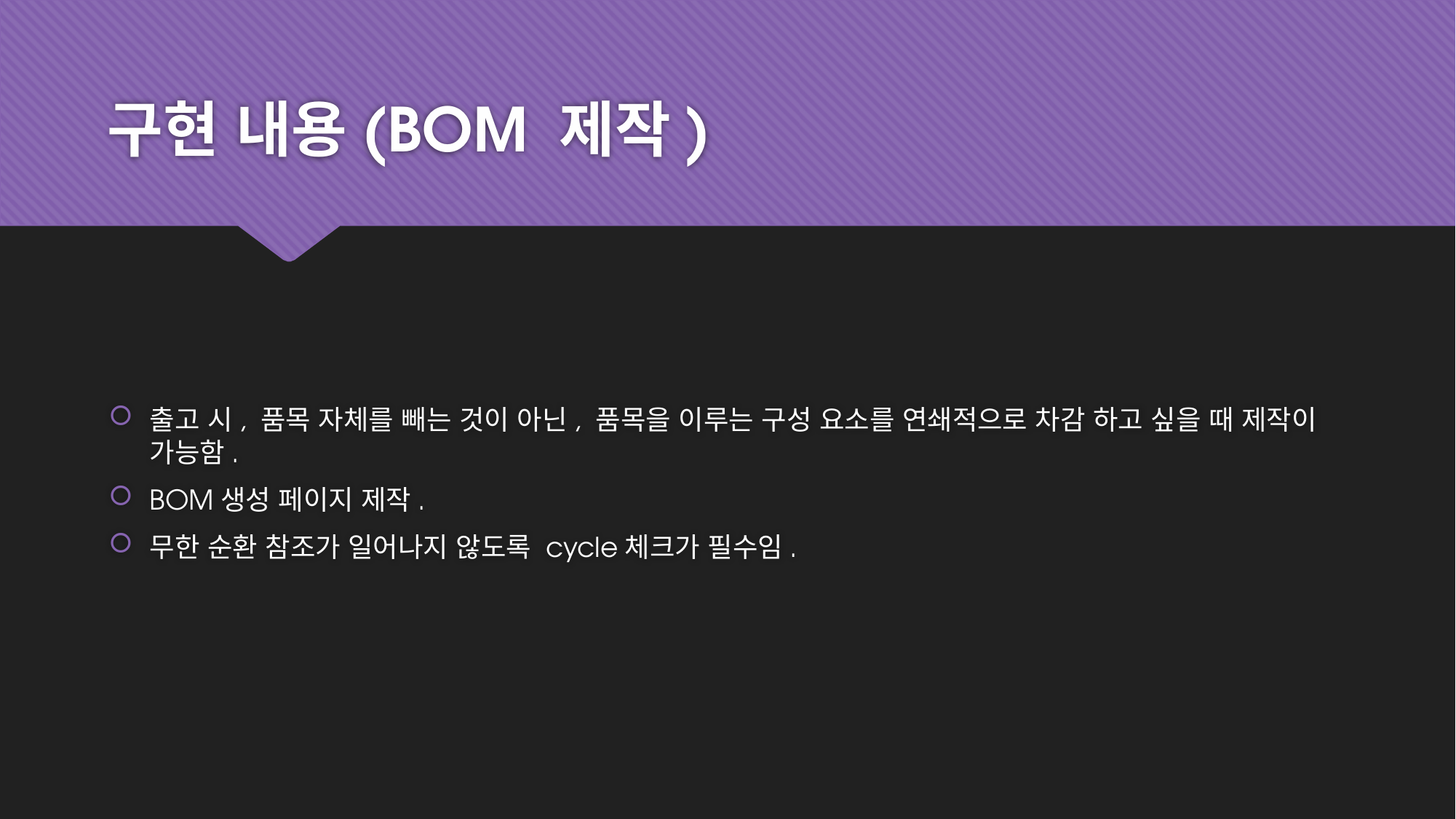

# 구현 내용(BOM 제작)
출고 시, 품목 자체를 빼는 것이 아닌, 품목을 이루는 구성 요소를 연쇄적으로 차감 하고 싶을 때 제작이 가능함.
BOM생성 페이지 제작.
무한 순환 참조가 일어나지 않도록 cycle체크가 필수임.